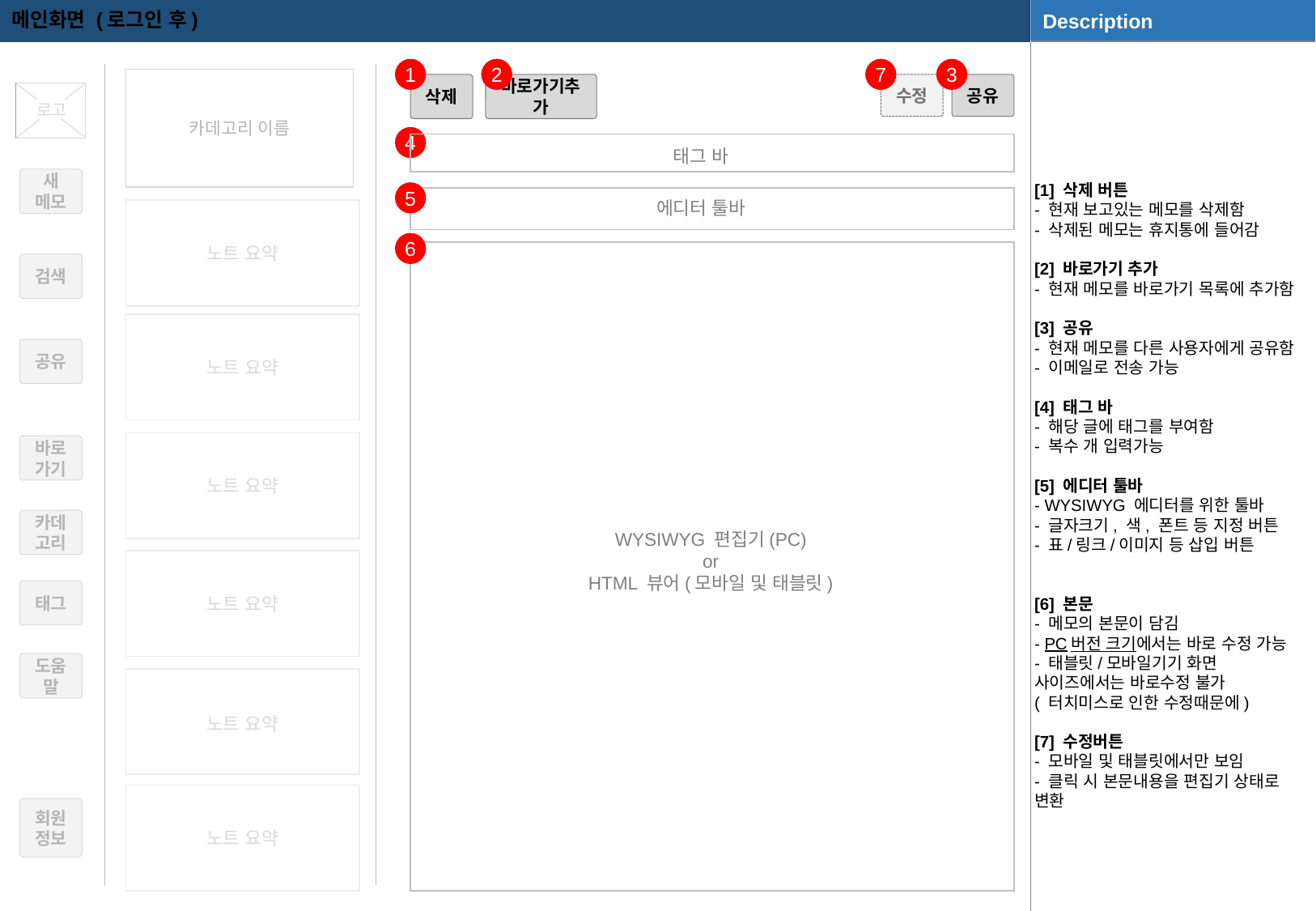

메인화면 (로그인 후)

[1] 삭제 버튼
- 현재 보고있는 메모를 삭제함
- 삭제된 메모는 휴지통에 들어감

[2] 바로가기 추가
- 현재 메모를 바로가기 목록에 추가함
[3] 공유
- 현재 메모를 다른 사용자에게 공유함
- 이메일로 전송 가능

[4] 태그 바
- 해당 글에 태그를 부여함
- 복수 개 입력가능
[5] 에디터 툴바
- WYSIWYG 에디터를 위한 툴바
- 글자크기, 색, 폰트 등 지정 버튼
- 표/링크/이미지 등 삽입 버튼

[6] 본문
- 메모의 본문이 담김
- PC버전 크기에서는 바로 수정 가능
- 태블릿/모바일기기 화면 사이즈에서는 바로수정 불가
( 터치미스로 인한 수정때문에)
[7] 수정버튼
- 모바일 및 태블릿에서만 보임
- 클릭 시 본문내용을 편집기 상태로 변환
1
2
7
3

카데고리 이름
삭제
바로가기추가
수정
공유

로고
4
|  |
| --- |
태그 바
새 메모
5
|  |
| --- |
에디터 툴바
|  |
| --- |
6
|  |
| --- |
노트 요약
검색
|  |
| --- |
공유
노트 요약
|  |
| --- |
바로 가기
노트 요약
카데고리
WYSIWYG 편집기(PC)
or
HTML 뷰어(모바일 및 태블릿)
|  |
| --- |
태그
노트 요약
도움말
|  |
| --- |
노트 요약
|  |
| --- |
회원정보
노트 요약